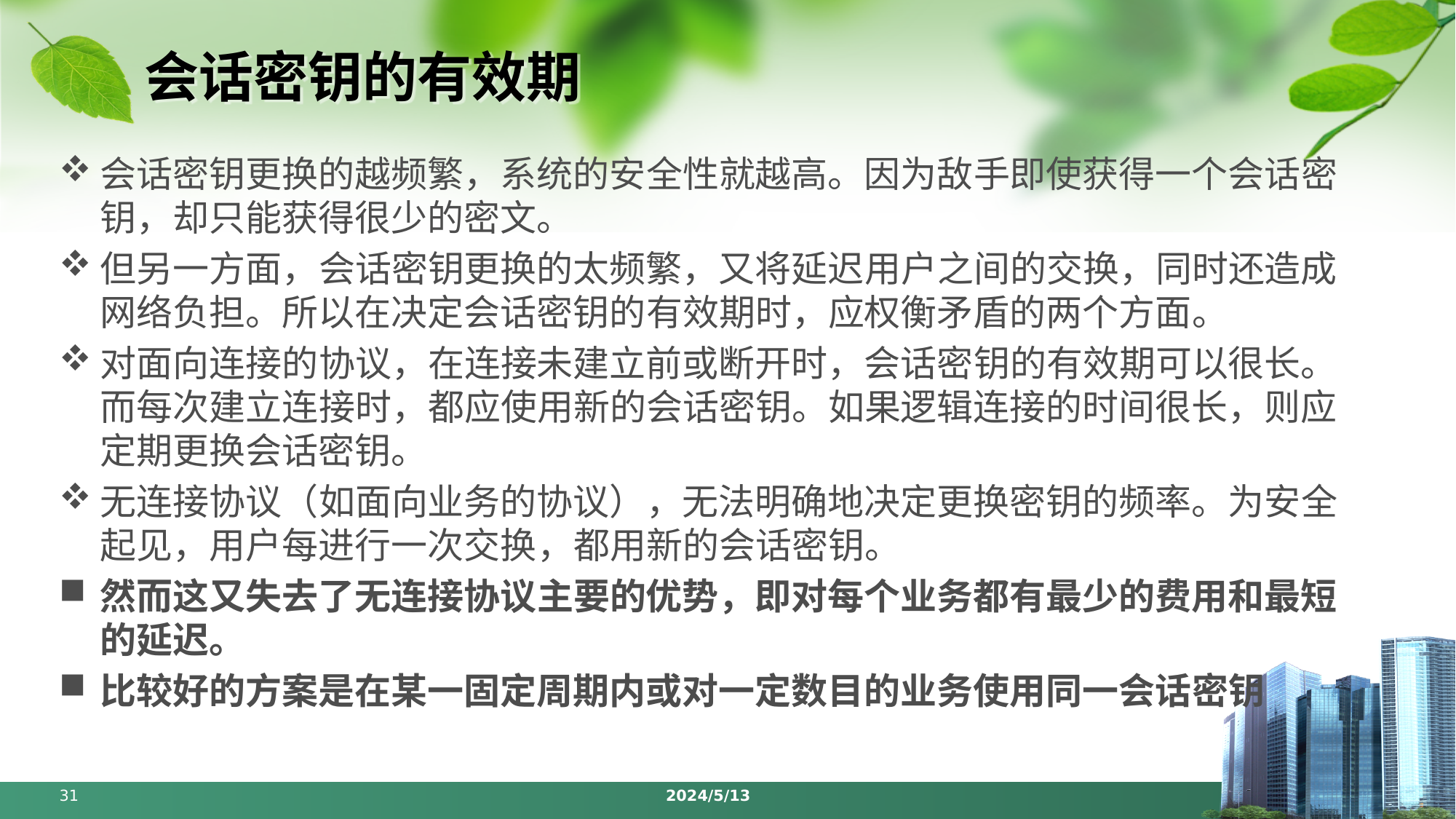

# 会话密钥的有效期
会话密钥更换的越频繁，系统的安全性就越高。因为敌手即使获得一个会话密钥，却只能获得很少的密文。
但另一方面，会话密钥更换的太频繁，又将延迟用户之间的交换，同时还造成网络负担。所以在决定会话密钥的有效期时，应权衡矛盾的两个方面。
对面向连接的协议，在连接未建立前或断开时，会话密钥的有效期可以很长。而每次建立连接时，都应使用新的会话密钥。如果逻辑连接的时间很长，则应定期更换会话密钥。
无连接协议（如面向业务的协议），无法明确地决定更换密钥的频率。为安全起见，用户每进行一次交换，都用新的会话密钥。
然而这又失去了无连接协议主要的优势，即对每个业务都有最少的费用和最短的延迟。
比较好的方案是在某一固定周期内或对一定数目的业务使用同一会话密钥
31
2024/5/13